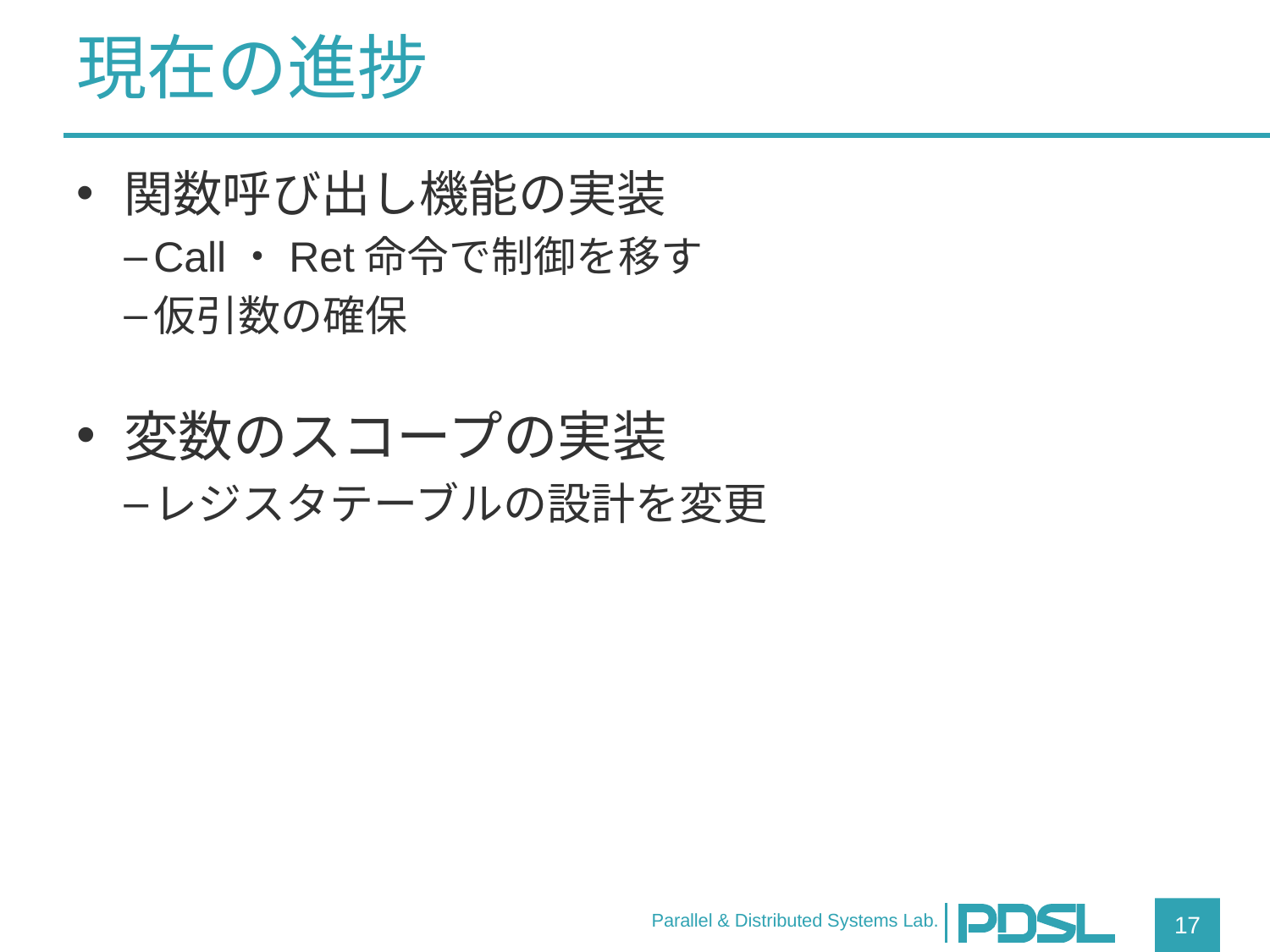

# 現在の進捗
関数呼び出し機能の実装
Call・Ret命令で制御を移す
仮引数の確保
変数のスコープの実装
レジスタテーブルの設計を変更